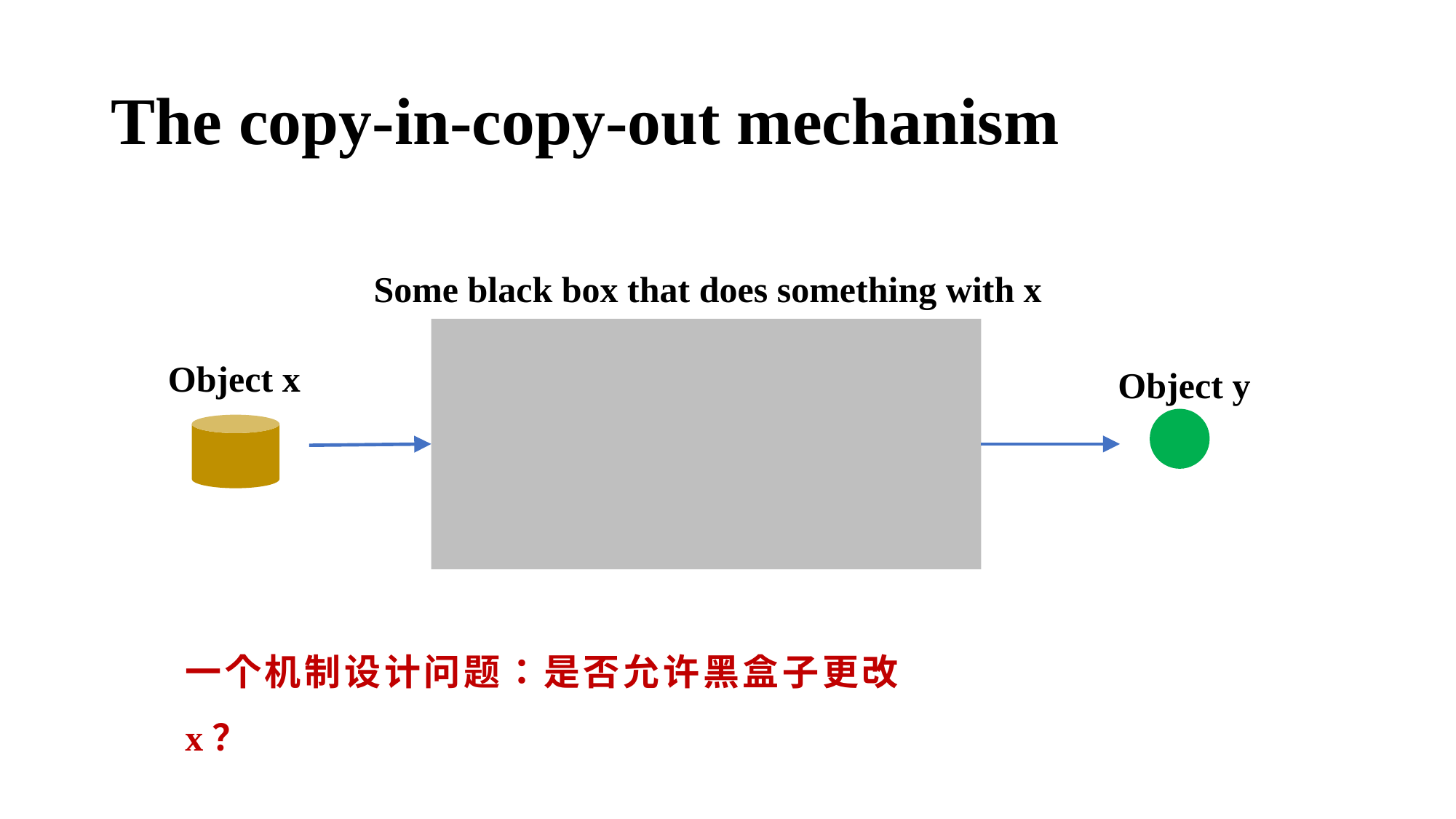

# The copy-in-copy-out mechanism
Some black box that does something with x

Object x
Object y

一个机制设计问题：是否允许黑盒子更改x？